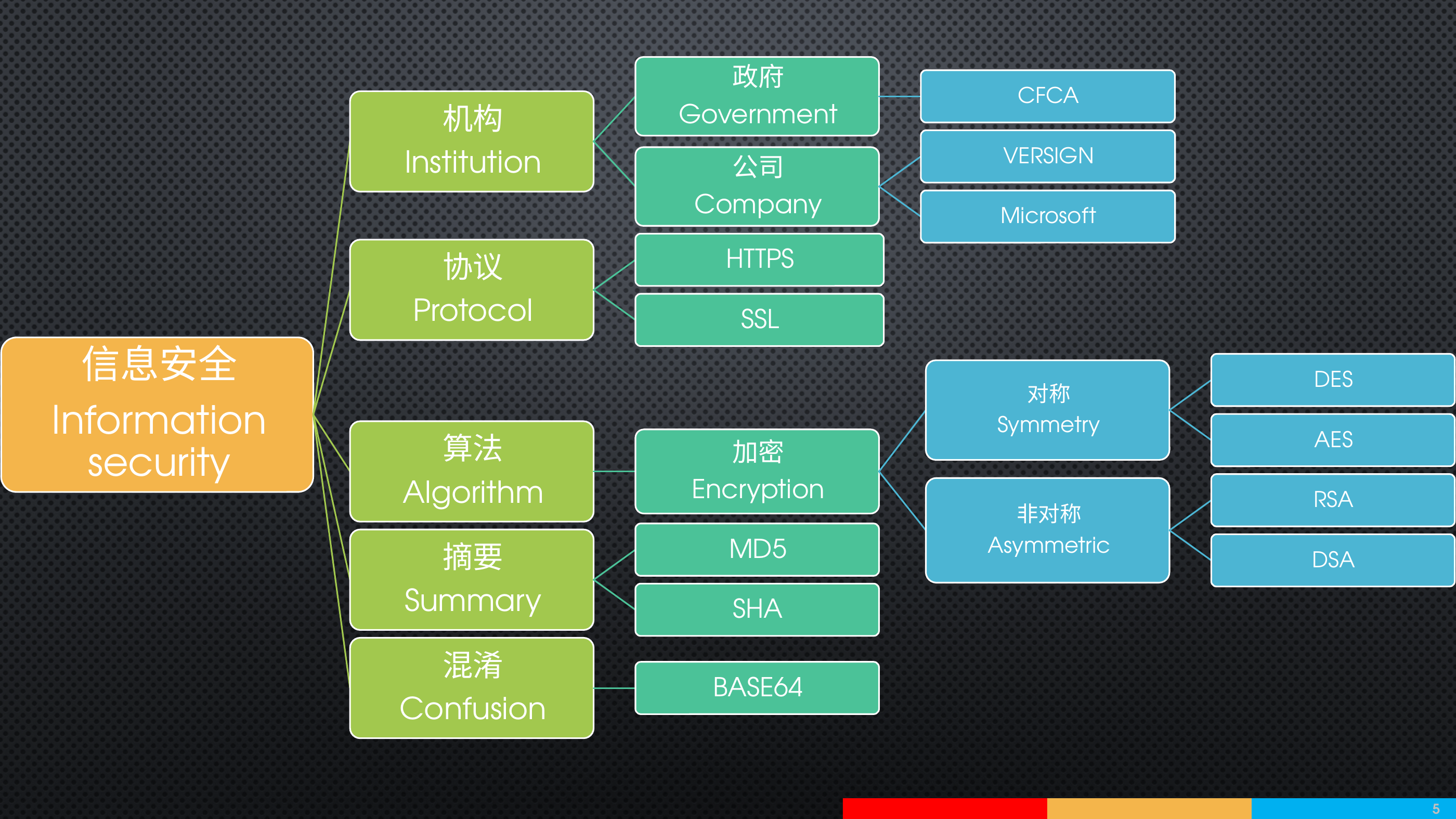

信息安全
Information security

机构
Institution

政府
Government

CFCA

公司
Company

VERSIGN

Microsoft

协议
Protocol

HTTPS

SSL

算法
Algorithm

加密
Encryption

对称
Symmetry

DES

AES

非对称
Asymmetric

RSA

DSA

摘要
Summary

MD5

SHA

混淆
Confusion

BASE64